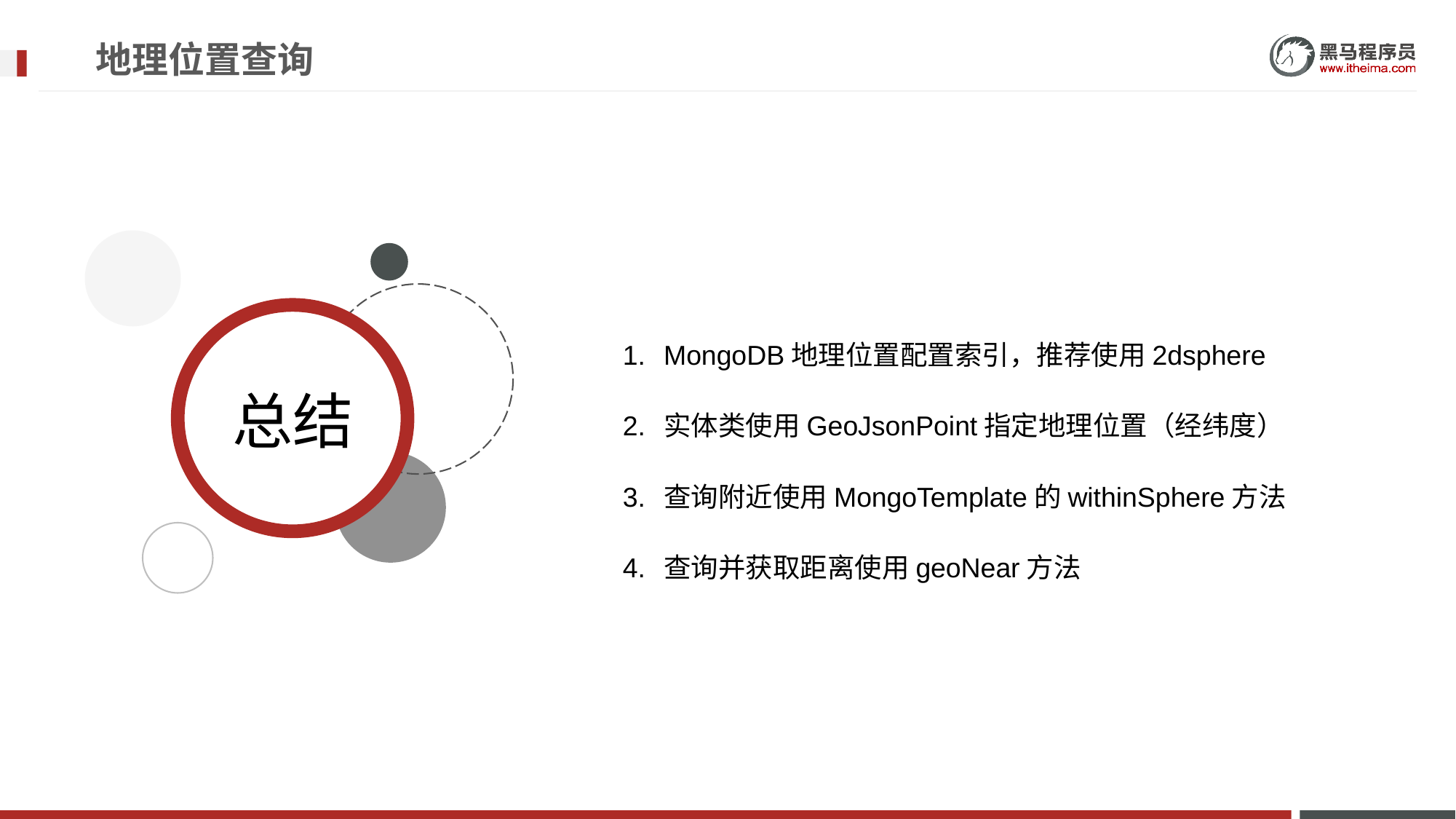

# 地理位置查询
MongoDB地理位置配置索引，推荐使用2dsphere
实体类使用GeoJsonPoint指定地理位置（经纬度）
查询附近使用MongoTemplate的withinSphere方法
查询并获取距离使用geoNear方法